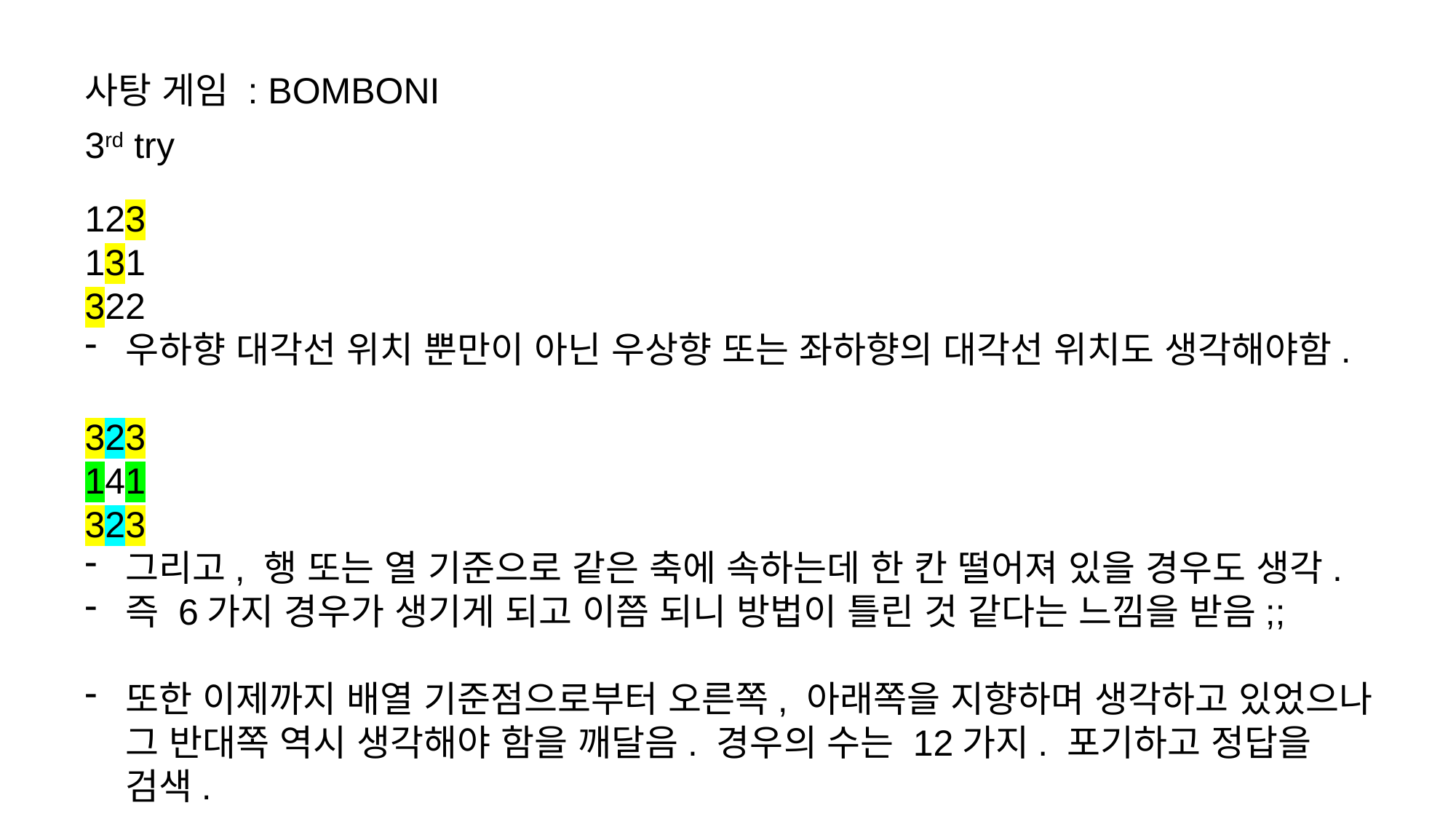

사탕 게임 : BOMBONI
3rd try
123
131
322
우하향 대각선 위치 뿐만이 아닌 우상향 또는 좌하향의 대각선 위치도 생각해야함.

323
141
323
그리고, 행 또는 열 기준으로 같은 축에 속하는데 한 칸 떨어져 있을 경우도 생각.
즉 6가지 경우가 생기게 되고 이쯤 되니 방법이 틀린 것 같다는 느낌을 받음;;

또한 이제까지 배열 기준점으로부터 오른쪽, 아래쪽을 지향하며 생각하고 있었으나 그 반대쪽 역시 생각해야 함을 깨달음. 경우의 수는 12가지. 포기하고 정답을 검색.